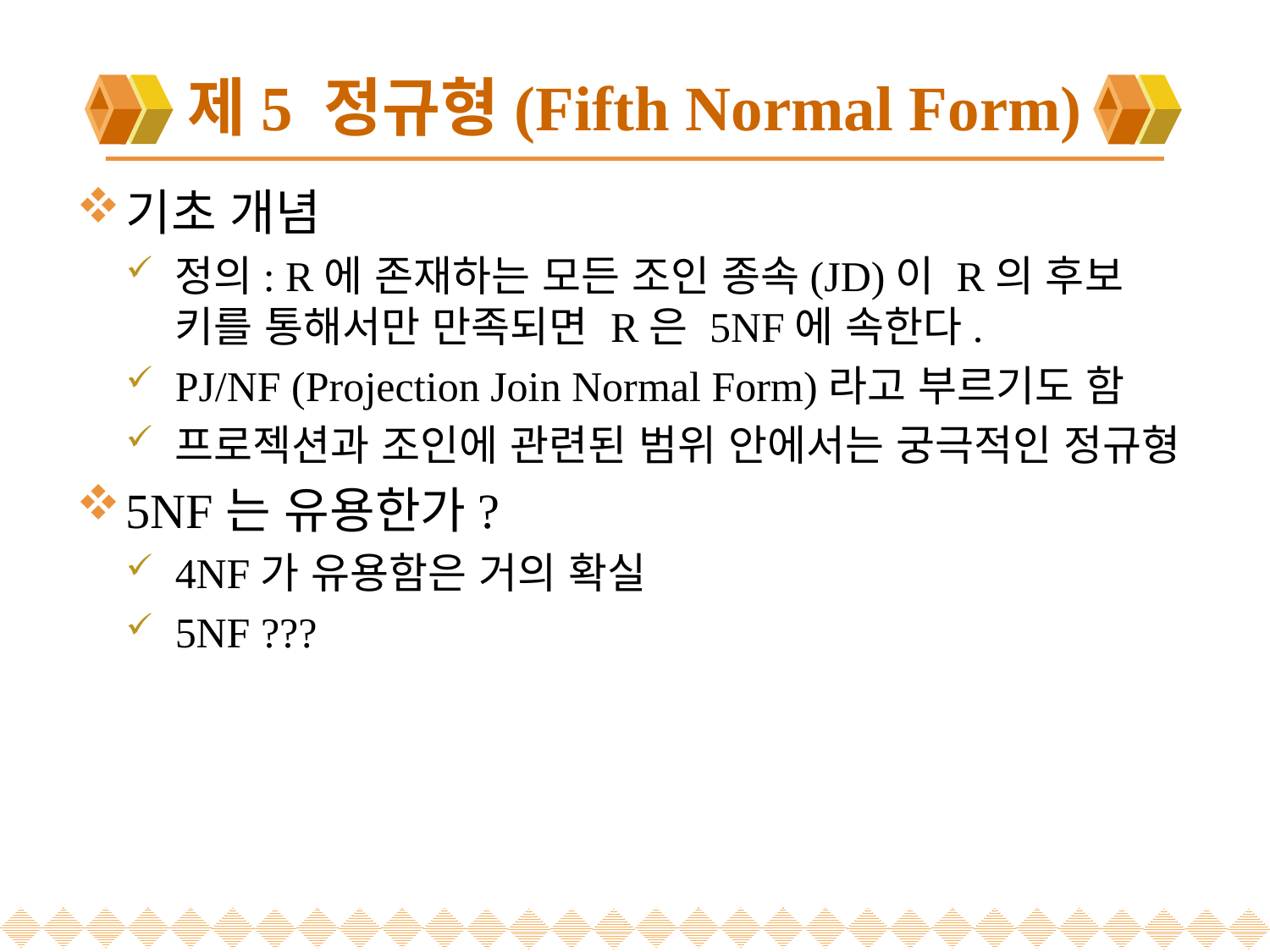

# 제5 정규형(Fifth Normal Form)
기초 개념
정의: R에 존재하는 모든 조인 종속(JD)이 R의 후보 키를 통해서만 만족되면 R은 5NF에 속한다.
PJ/NF (Projection Join Normal Form)라고 부르기도 함
프로젝션과 조인에 관련된 범위 안에서는 궁극적인 정규형
5NF는 유용한가?
4NF가 유용함은 거의 확실
5NF ???